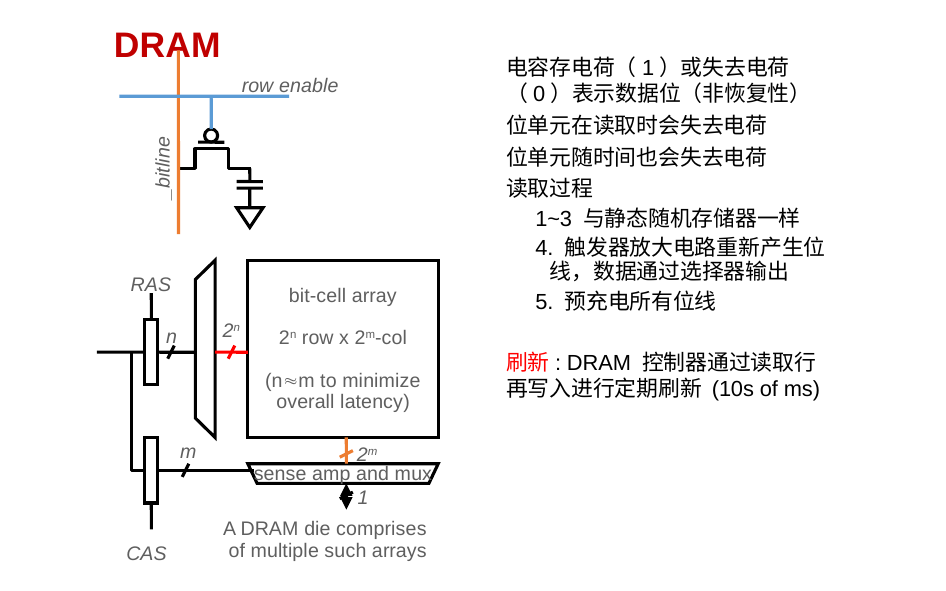

# DRAM
电容存电荷（1）或失去电荷（0）表示数据位（非恢复性）
位单元在读取时会失去电荷
位单元随时间也会失去电荷
读取过程
1~3 与静态随机存储器一样
4. 触发器放大电路重新产生位线，数据通过选择器输出
5. 预充电所有位线

刷新: DRAM 控制器通过读取行再写入进行定期刷新 (10s of ms)

row enable

_bitline

bit-cell array

2n row x 2m-col

(n≈m to minimize
overall latency)
RAS

2n

n

m

2m

sense amp and mux
1

A DRAM die comprises
of multiple such arrays
CAS